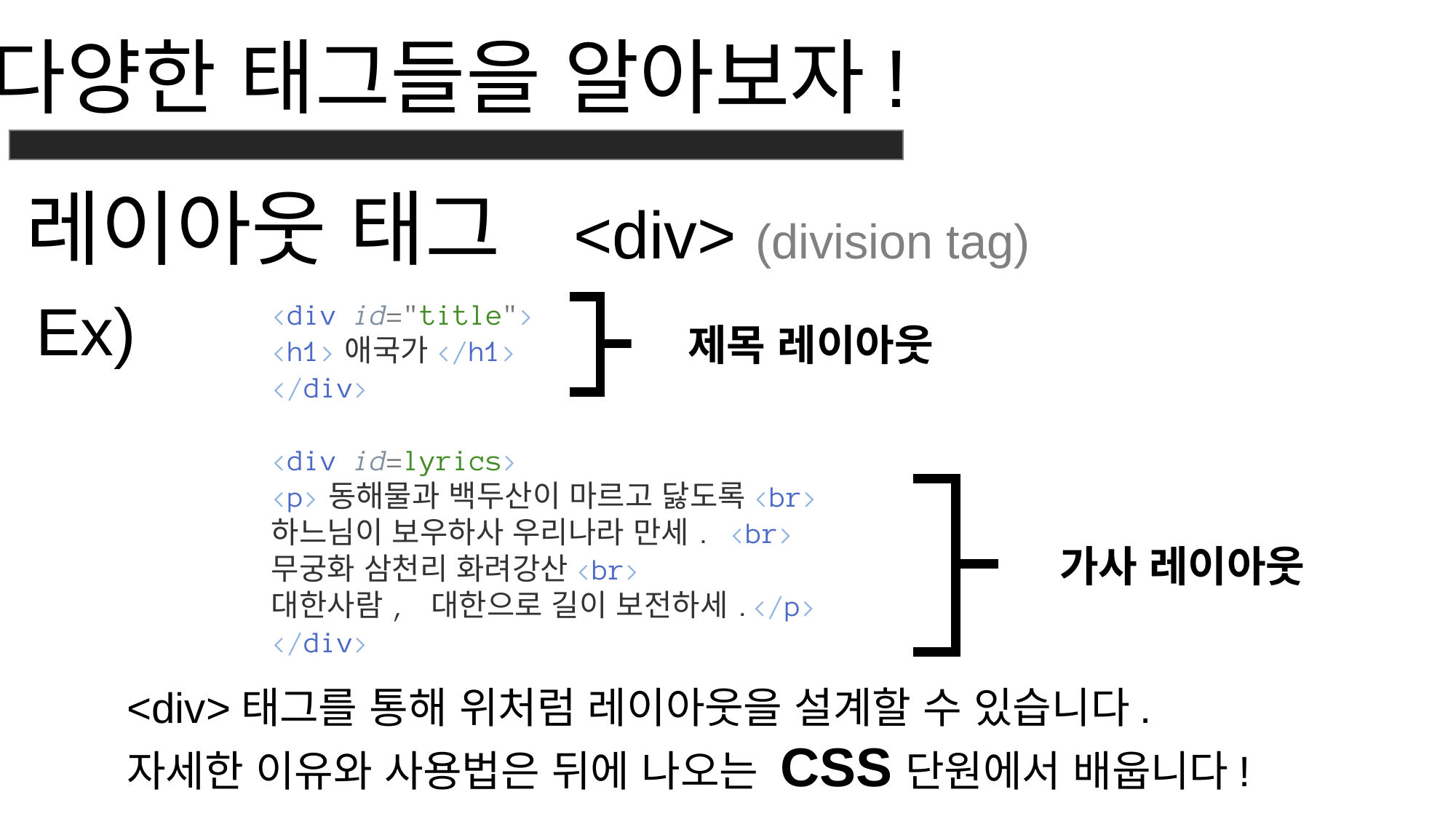

다양한 태그들을 알아보자!
<div> (division tag)

레이아웃 태그
Ex)

<div id="title">
<h1>애국가</h1>
</div>

<div id=lyrics>
<p>동해물과 백두산이 마르고 닳도록<br>
하느님이 보우하사 우리나라 만세. <br>
무궁화 삼천리 화려강산<br>
대한사람, 대한으로 길이 보전하세.</p>
</div>

제목 레이아웃

가사 레이아웃
<div>태그를 통해 위처럼 레이아웃을 설계할 수 있습니다.
자세한 이유와 사용법은 뒤에 나오는 CSS단원에서 배웁니다!